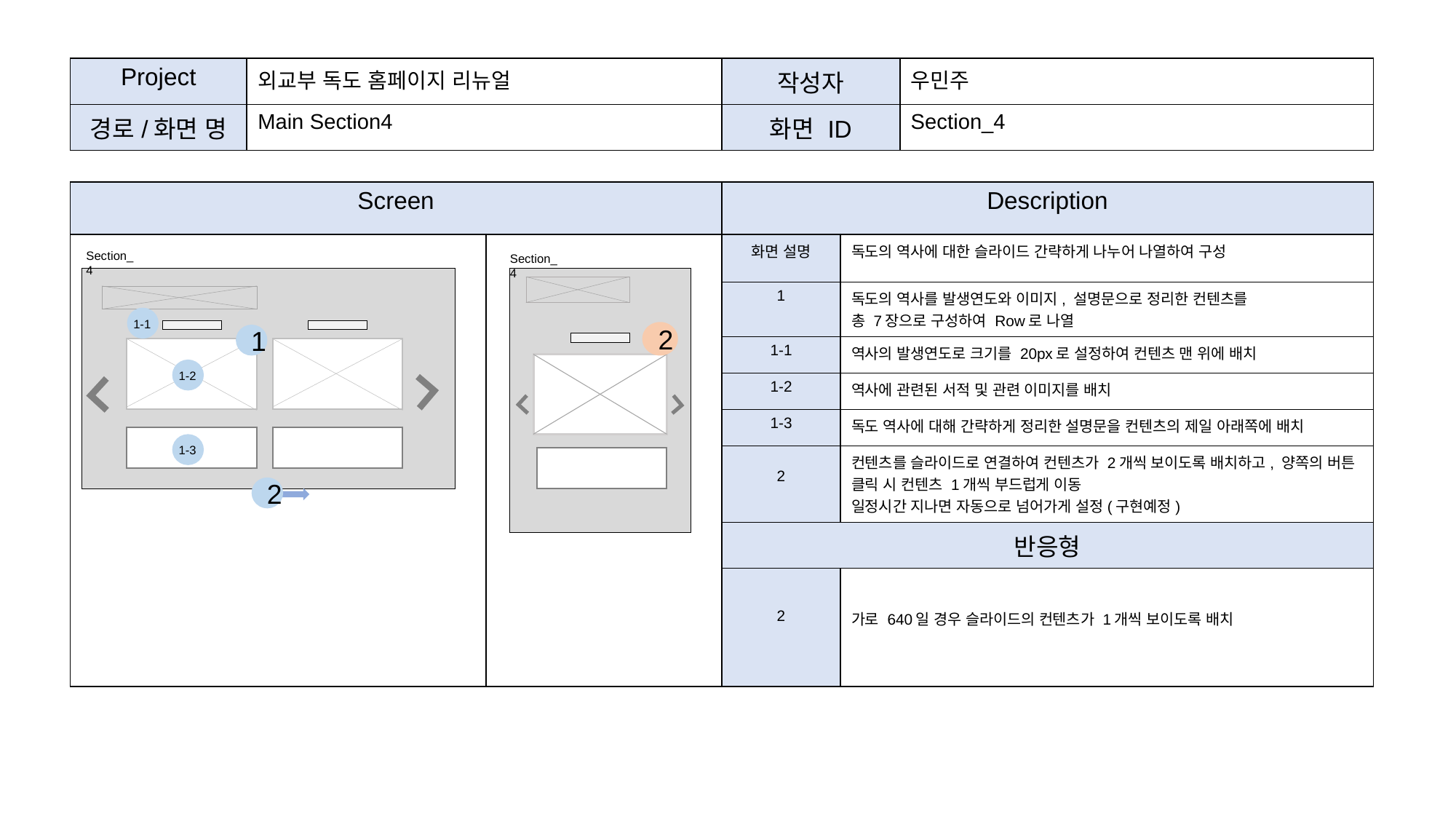

| Project | 외교부 독도 홈페이지 리뉴얼 | 작성자 | 우민주 |
| --- | --- | --- | --- |
| 경로/화면 명 | Main Section4 | 화면 ID | Section\_4 |
| Screen |  | Description |  |
| --- | --- | --- | --- |
|  |  | 화면 설명 | 독도의 역사에 대한 슬라이드 간략하게 나누어 나열하여 구성 |
|  |  | 1 | 독도의 역사를 발생연도와 이미지, 설명문으로 정리한 컨텐츠를 총 7장으로 구성하여 Row로 나열 |
|  |  | 1-1 | 역사의 발생연도로 크기를 20px로 설정하여 컨텐츠 맨 위에 배치 |
|  |  | 1-2 | 역사에 관련된 서적 및 관련 이미지를 배치 |
|  |  | 1-3 | 독도 역사에 대해 간략하게 정리한 설명문을 컨텐츠의 제일 아래쪽에 배치 |
|  |  | 2 | 컨텐츠를 슬라이드로 연결하여 컨텐츠가 2개씩 보이도록 배치하고, 양쪽의 버튼 클릭 시 컨텐츠 1개씩 부드럽게 이동 일정시간 지나면 자동으로 넘어가게 설정(구현예정) |
|  |  | 반응형 |  |
|  |  | 2 | 가로 640일 경우 슬라이드의 컨텐츠가 1개씩 보이도록 배치 |
Section_4
Section_4

1-1

2
1

1-2

1-3
2